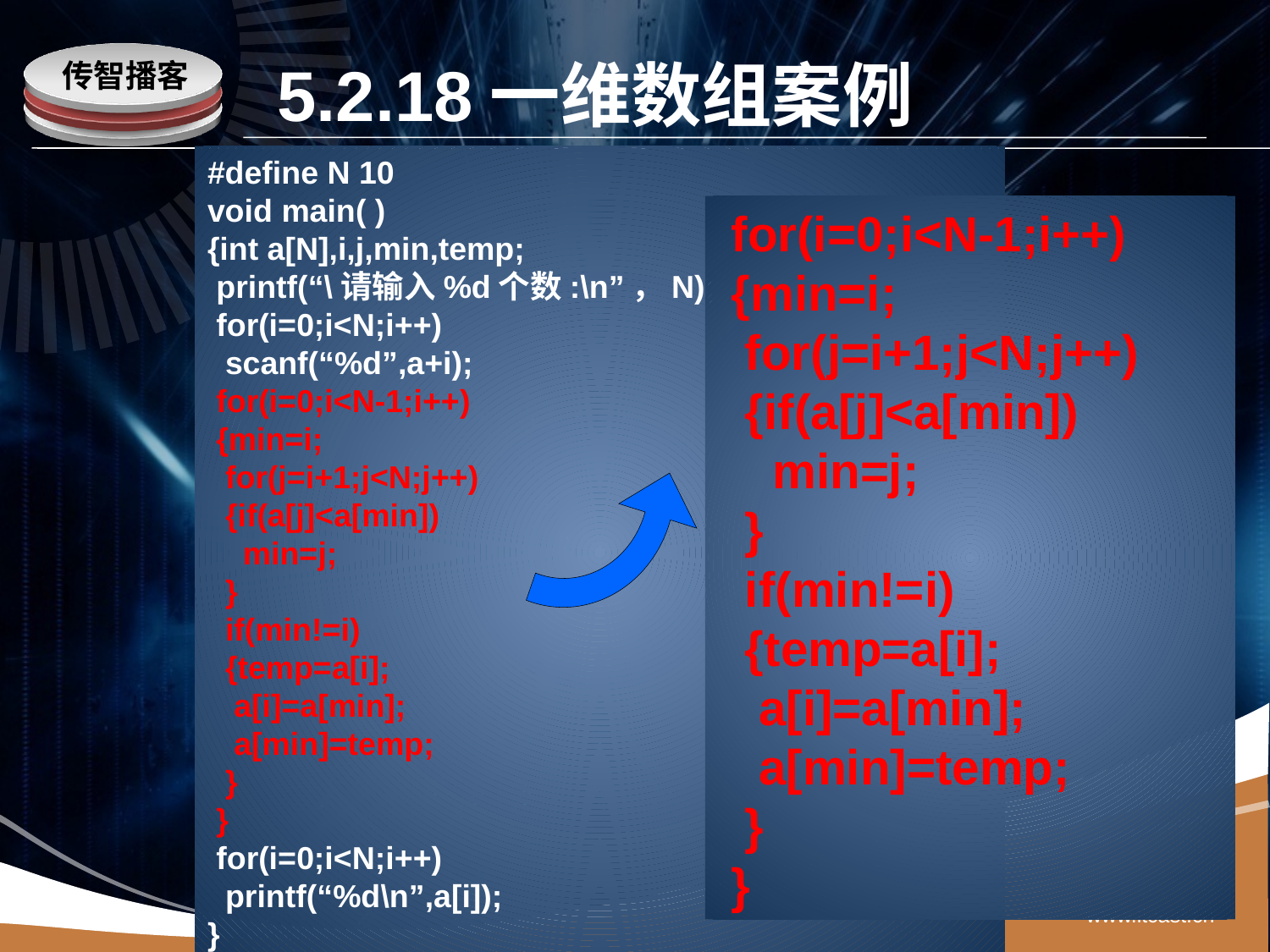

# 5.2.18一维数组案例
#define N 10
void main( )
{int a[N],i,j,min,temp;
 printf(“\请输入%d个数:\n”，N);
 for(i=0;i<N;i++)
  scanf(“%d”,a+i);
 for(i=0;i<N-1;i++)
 {min=i;
  for(j=i+1;j<N;j++)
  {if(a[j]<a[min])
    min=j;
  }
  if(min!=i)
  {temp=a[i];
   a[i]=a[min];
   a[min]=temp;
  }
 }
 for(i=0;i<N;i++)
  printf(“%d\n”,a[i]);
}

 for(i=0;i<N-1;i++)
 {min=i;
  for(j=i+1;j<N;j++)
  {if(a[j]<a[min])
    min=j;
  }
  if(min!=i)
  {temp=a[i];
   a[i]=a[min];
   a[min]=temp;
  }
 }

www.itcast.cn